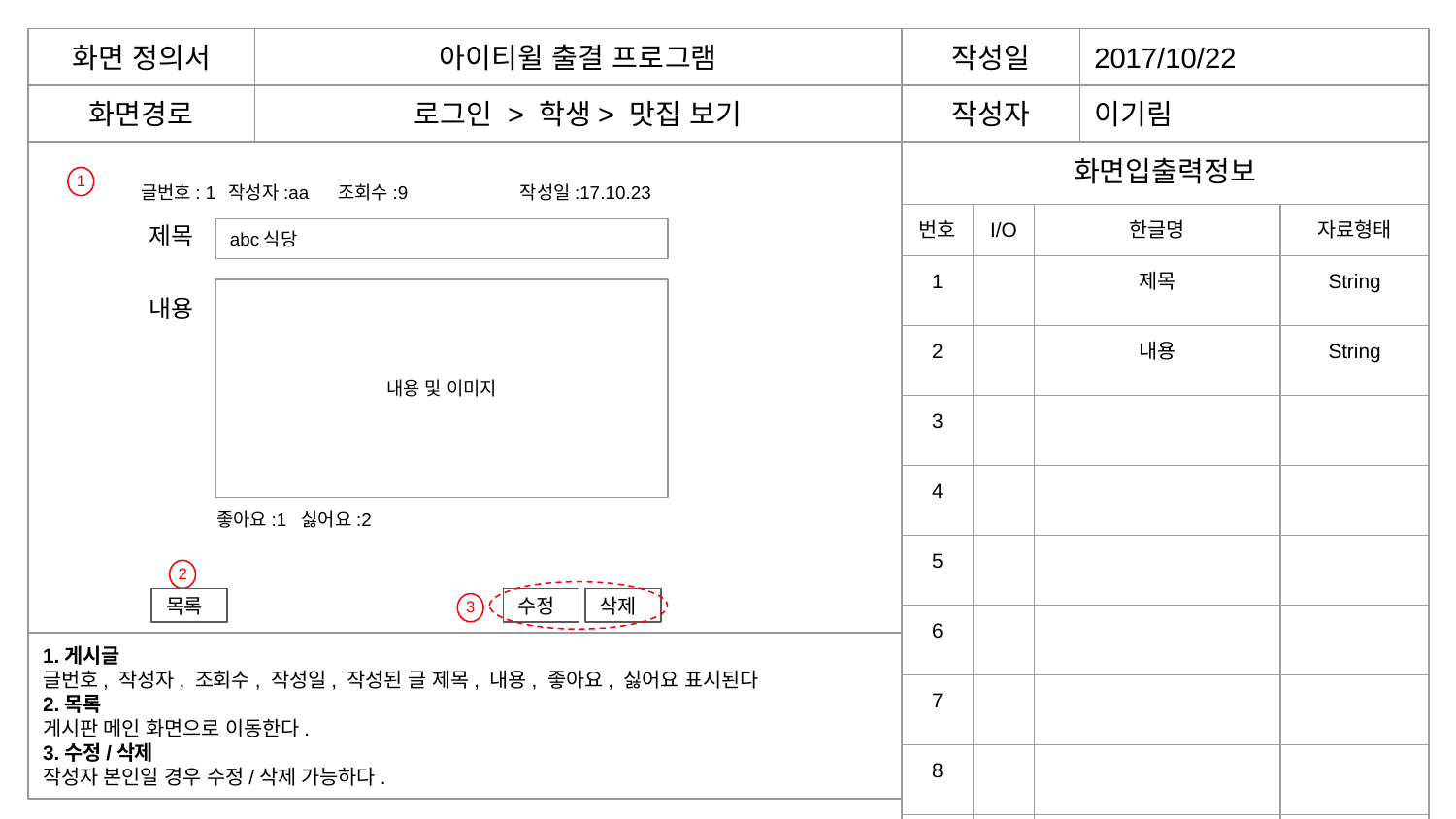

화면 정의서
아이티윌 출결 프로그램
작성일
2017/10/22
화면경로
로그인 > 학생> 맛집 보기
작성자
이기림

| 화면입출력정보 |  |  |  |
| --- | --- | --- | --- |
| 번호 | I/O | 한글명 | 자료형태 |
| 1 |  | 제목 | String |
| 2 |  | 내용 | String |
| 3 |  |  |  |
| 4 |  |  |  |
| 5 |  |  |  |
| 6 |  |  |  |
| 7 |  |  |  |
| 8 |  |  |  |
| 9 |  |  |  |
| 10 |  |  |  |
1

글번호: 1
작성자:aa
조회수:9
작성일:17.10.23
제목
abc식당
내용
내용 및 이미지
좋아요:1
싫어요:2
21

3

목록
수정
삭제
1.게시글
글번호, 작성자, 조회수, 작성일, 작성된 글 제목, 내용, 좋아요, 싫어요 표시된다
2.목록
게시판 메인 화면으로 이동한다.
3.수정/삭제
작성자 본인일 경우 수정/삭제 가능하다.